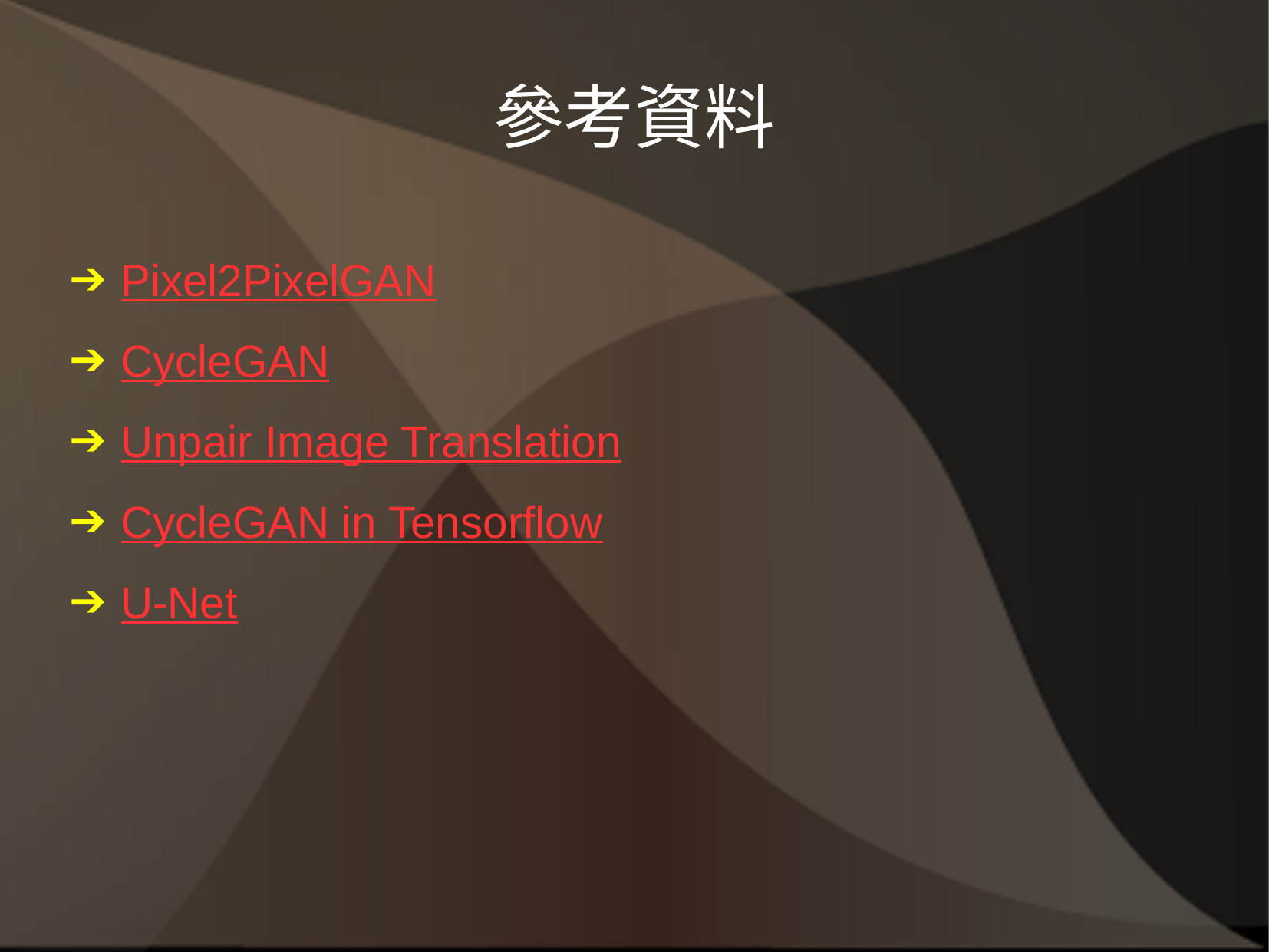

# 參考資料
Pixel2PixelGAN
CycleGAN
Unpair Image Translation
CycleGAN in Tensorflow
U-Net